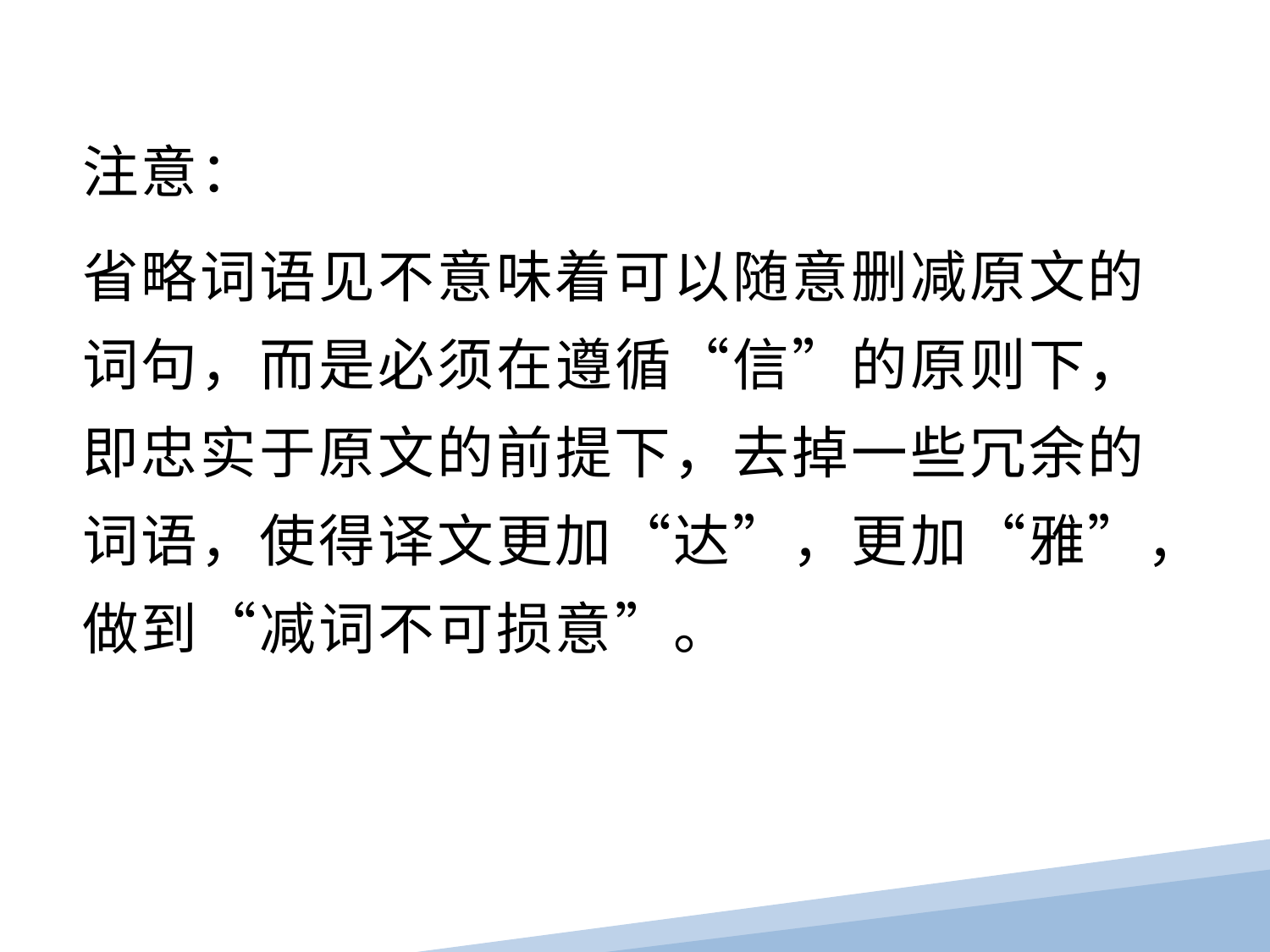

注意：
省略词语见不意味着可以随意删减原文的词句，而是必须在遵循“信”的原则下，即忠实于原文的前提下，去掉一些冗余的词语，使得译文更加“达”，更加“雅”，做到“减词不可损意”。